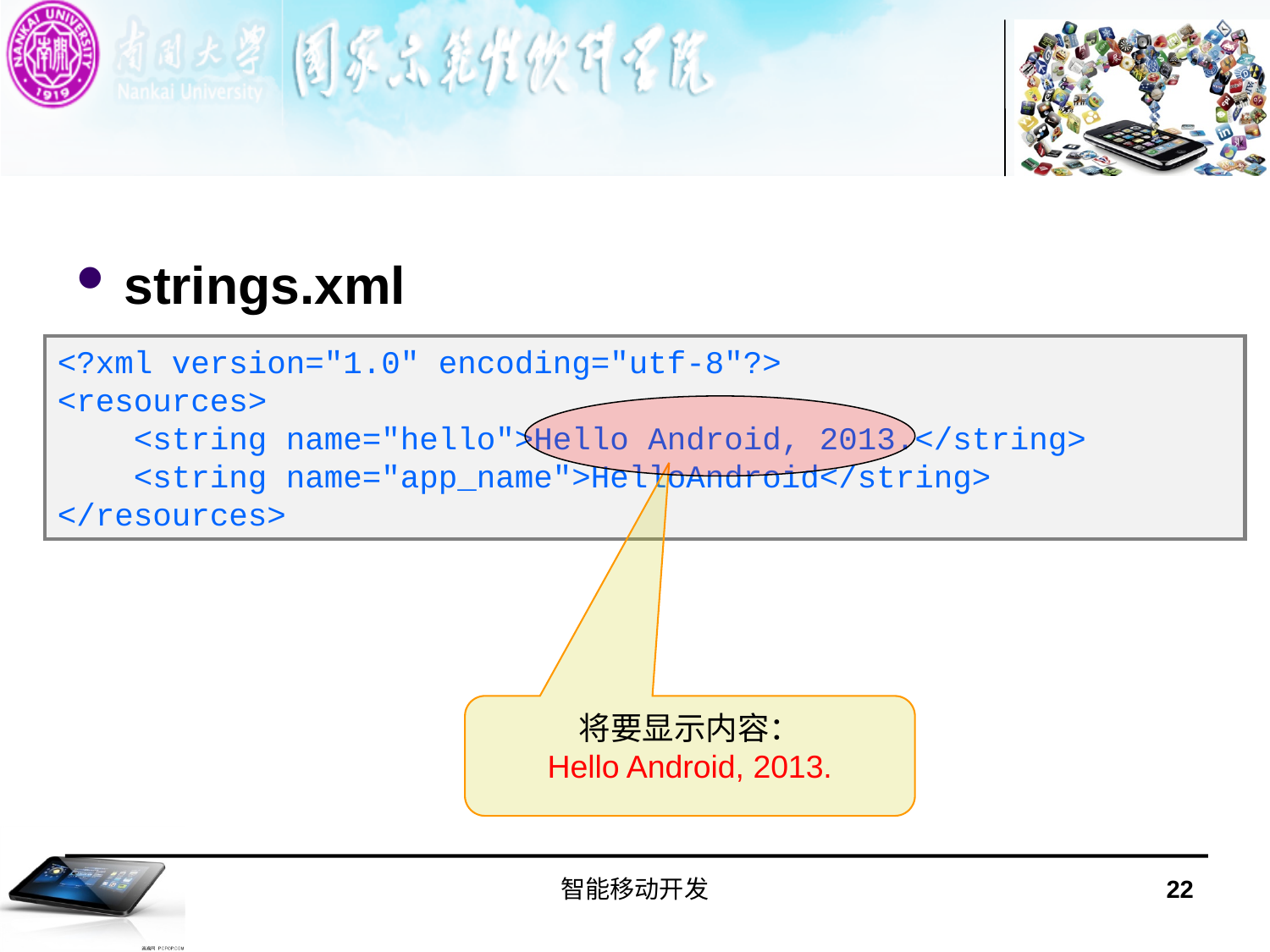

#
strings.xml
<?xml version="1.0" encoding="utf-8"?>
<resources>
    <string name="hello">Hello Android, 2013.</string>
    <string name="app_name">HelloAndroid</string>
</resources>

将要显示内容：
Hello Android, 2013.
智能移动开发
22